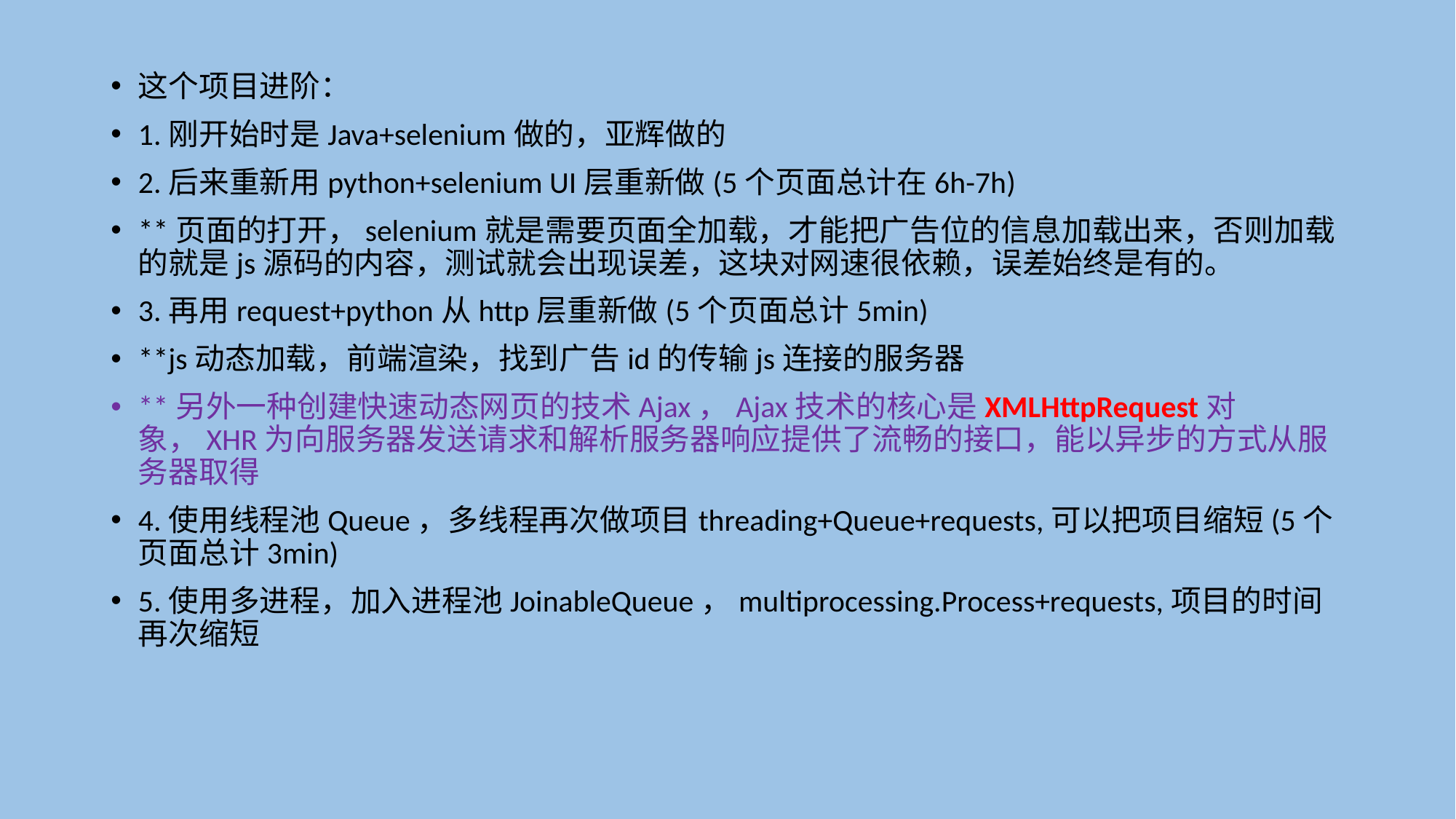

这个项目进阶：
1.刚开始时是Java+selenium做的，亚辉做的
2.后来重新用python+selenium UI层重新做(5个页面总计在6h-7h)
**页面的打开，selenium就是需要页面全加载，才能把广告位的信息加载出来，否则加载的就是js源码的内容，测试就会出现误差，这块对网速很依赖，误差始终是有的。
3.再用request+python从http层重新做(5个页面总计5min)
**js动态加载，前端渲染，找到广告id的传输js连接的服务器
**另外一种创建快速动态网页的技术Ajax，Ajax技术的核心是XMLHttpRequest对象，XHR为向服务器发送请求和解析服务器响应提供了流畅的接口，能以异步的方式从服务器取得
4.使用线程池Queue，多线程再次做项目threading+Queue+requests,可以把项目缩短(5个页面总计3min)
5.使用多进程，加入进程池JoinableQueue，multiprocessing.Process+requests,项目的时间再次缩短